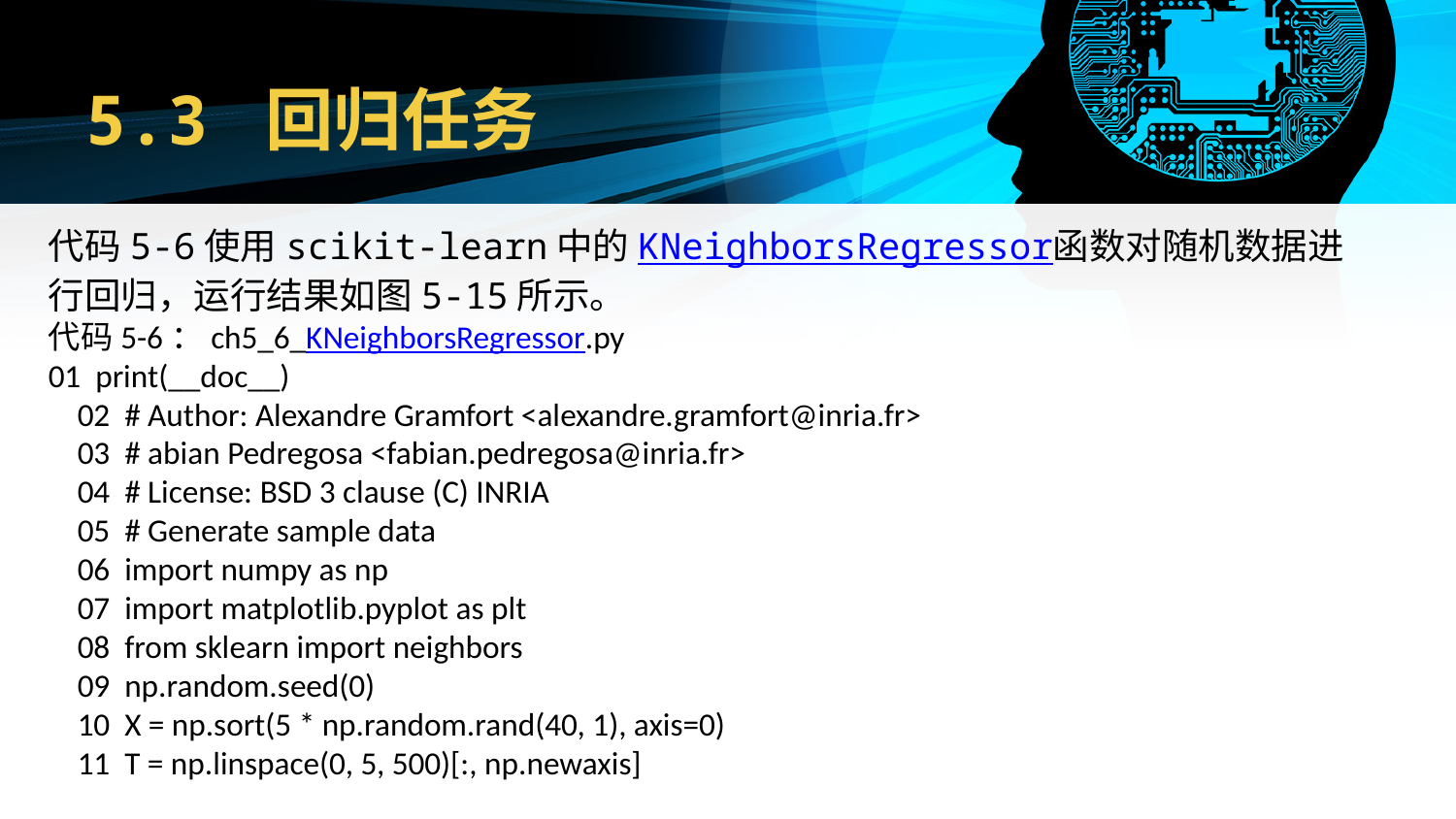

# 5.3 回归任务
代码5-6使用scikit-learn中的KNeighborsRegressor函数对随机数据进行回归，运行结果如图5-15所示。
代码5-6：ch5_6_KNeighborsRegressor.py
01  print(__doc__)
    02  # Author: Alexandre Gramfort <alexandre.gramfort@inria.fr>
    03  # abian Pedregosa <fabian.pedregosa@inria.fr>
    04  # License: BSD 3 clause (C) INRIA
    05  # Generate sample data
    06  import numpy as np
    07  import matplotlib.pyplot as plt
    08  from sklearn import neighbors
    09  np.random.seed(0)
    10  X = np.sort(5 * np.random.rand(40, 1), axis=0)
    11  T = np.linspace(0, 5, 500)[:, np.newaxis]